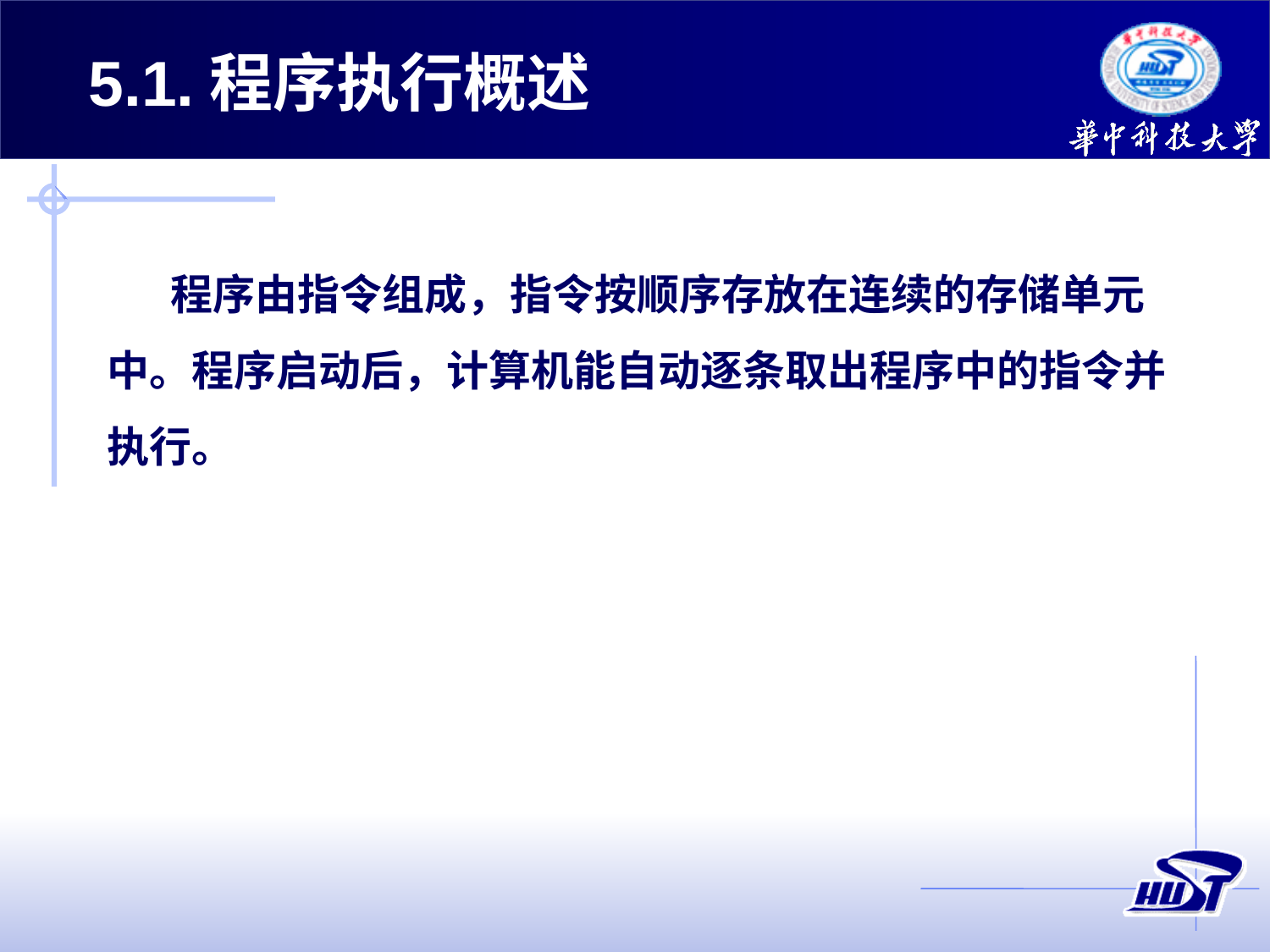

5.1.程序执行概述
程序由指令组成，指令按顺序存放在连续的存储单元中。程序启动后，计算机能自动逐条取出程序中的指令并执行。